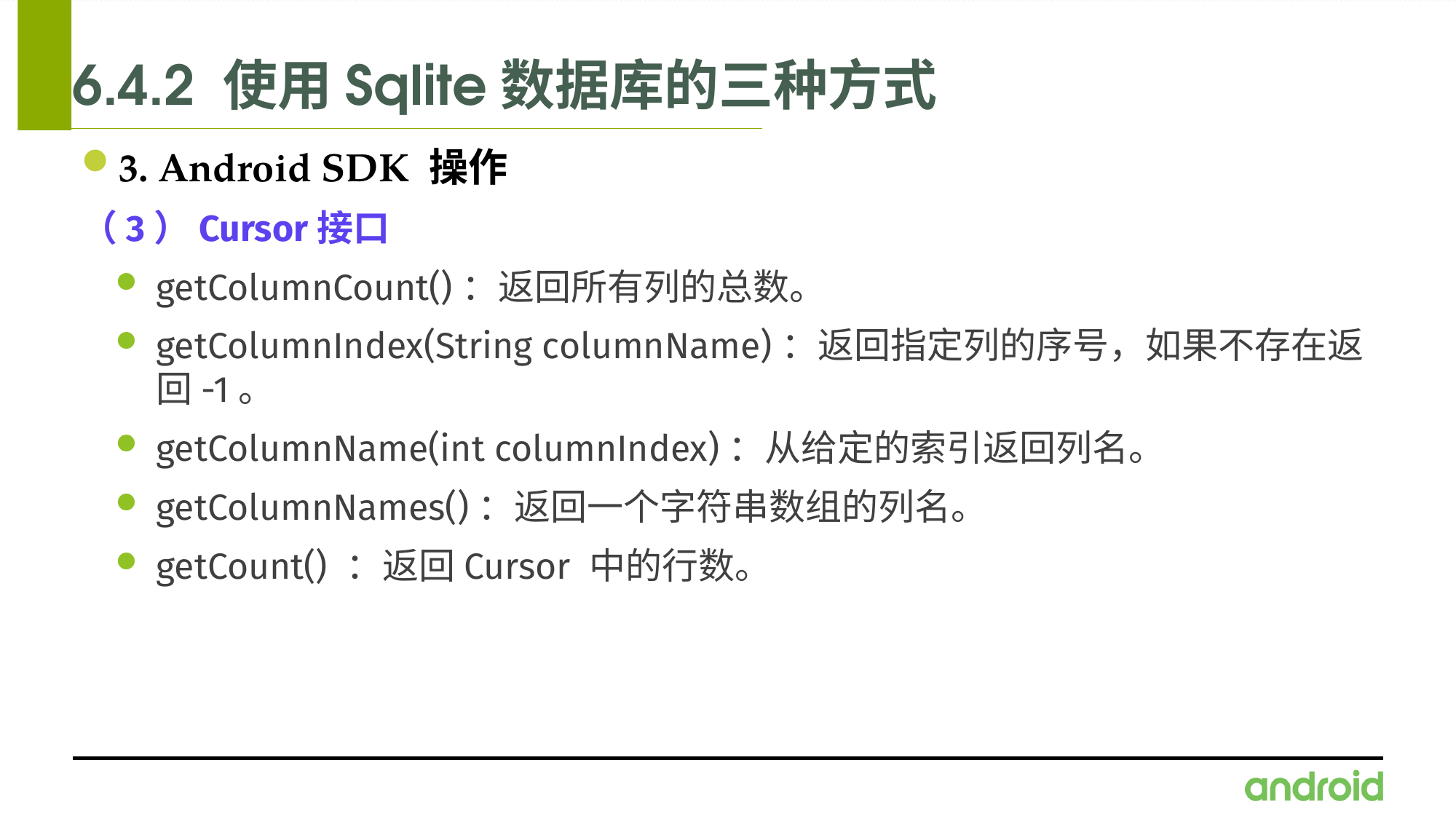

# 6.4.2 使用Sqlite数据库的三种方式
3. Android SDK 操作
（3）Cursor接口
getColumnCount()：返回所有列的总数。
getColumnIndex(String columnName)：返回指定列的序号，如果不存在返回-1。
getColumnName(int columnIndex)：从给定的索引返回列名。
getColumnNames()：返回一个字符串数组的列名。
getCount() ：返回Cursor 中的行数。